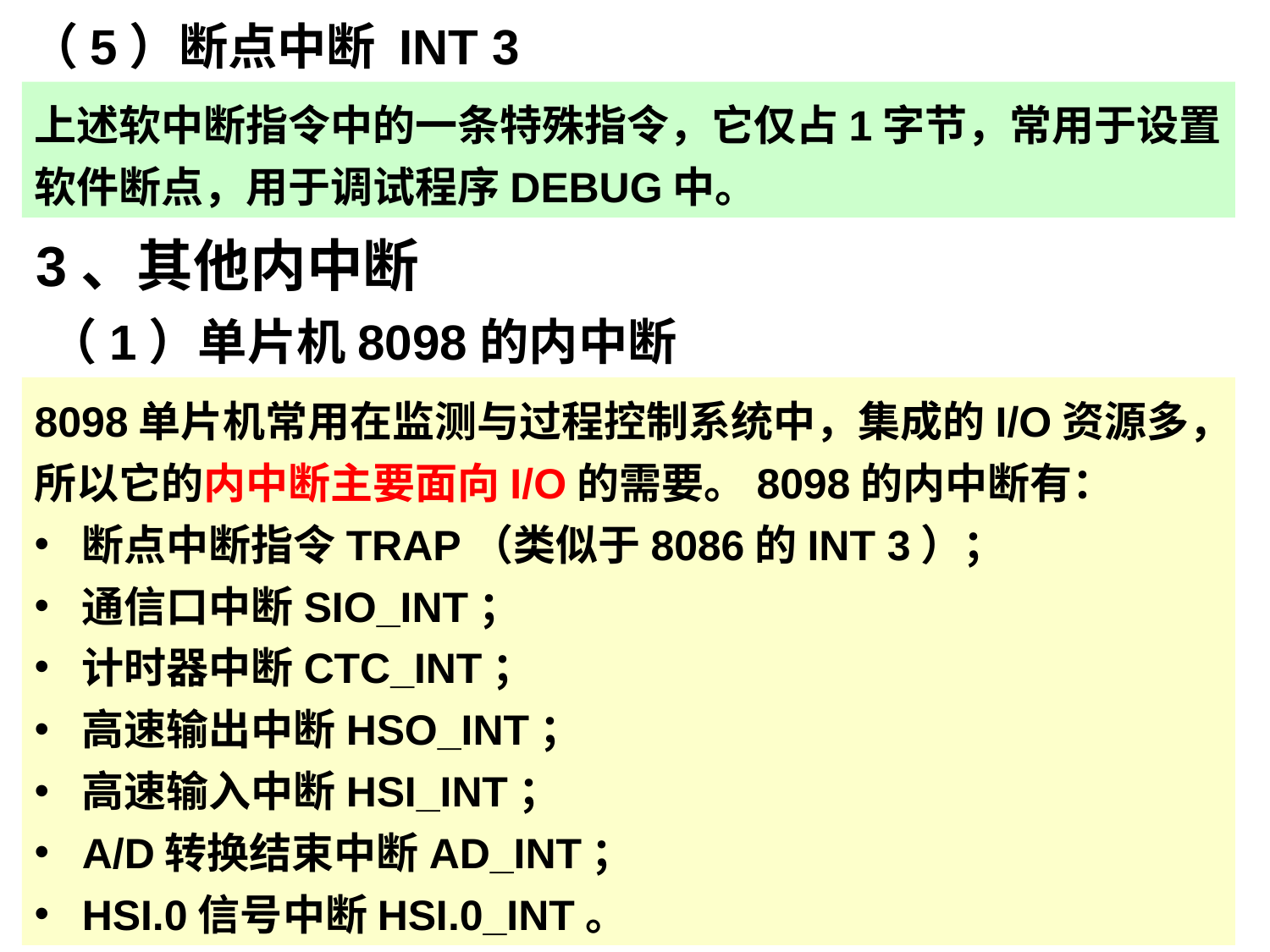

（5）断点中断 INT 3
上述软中断指令中的一条特殊指令，它仅占1字节，常用于设置软件断点，用于调试程序DEBUG中。
3、其他内中断
（1）单片机8098的内中断
8098单片机常用在监测与过程控制系统中，集成的I/O资源多，所以它的内中断主要面向I/O的需要。8098的内中断有：
断点中断指令TRAP（类似于8086的INT 3）；
通信口中断SIO_INT；
计时器中断CTC_INT；
高速输出中断HSO_INT；
高速输入中断HSI_INT；
A/D转换结束中断AD_INT；
HSI.0信号中断HSI.0_INT。
36